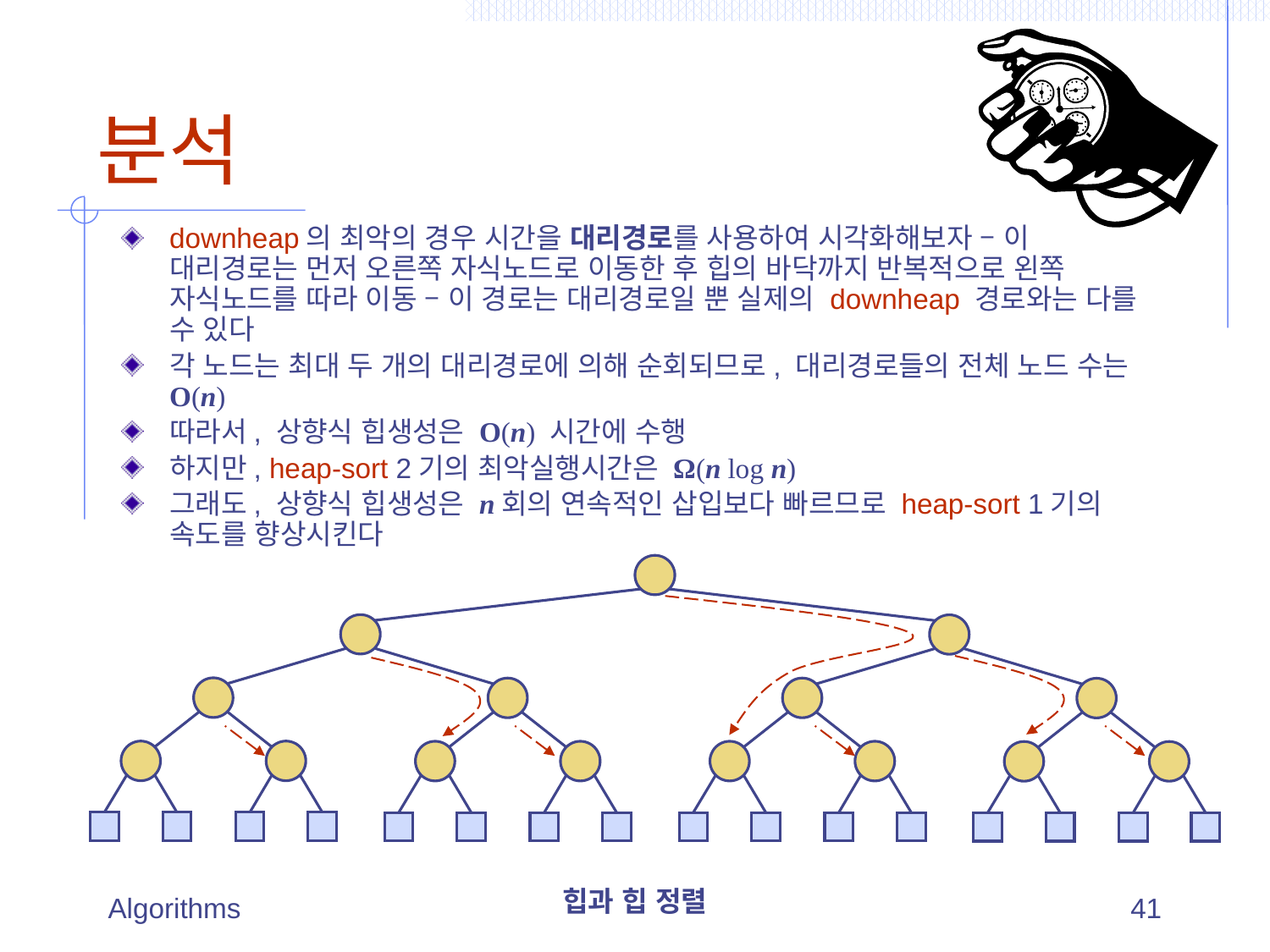

# 분석
downheap의 최악의 경우 시간을 대리경로를 사용하여 시각화해보자 – 이 대리경로는 먼저 오른쪽 자식노드로 이동한 후 힙의 바닥까지 반복적으로 왼쪽 자식노드를 따라 이동 – 이 경로는 대리경로일 뿐 실제의 downheap 경로와는 다를 수 있다
각 노드는 최대 두 개의 대리경로에 의해 순회되므로, 대리경로들의 전체 노드 수는 O(n)
따라서, 상향식 힙생성은 O(n) 시간에 수행
하지만, heap-sort 2기의 최악실행시간은 Ω(n log n)
그래도, 상향식 힙생성은 n회의 연속적인 삽입보다 빠르므로 heap-sort 1기의 속도를 향상시킨다

Algorithms
힙과 힙 정렬
41